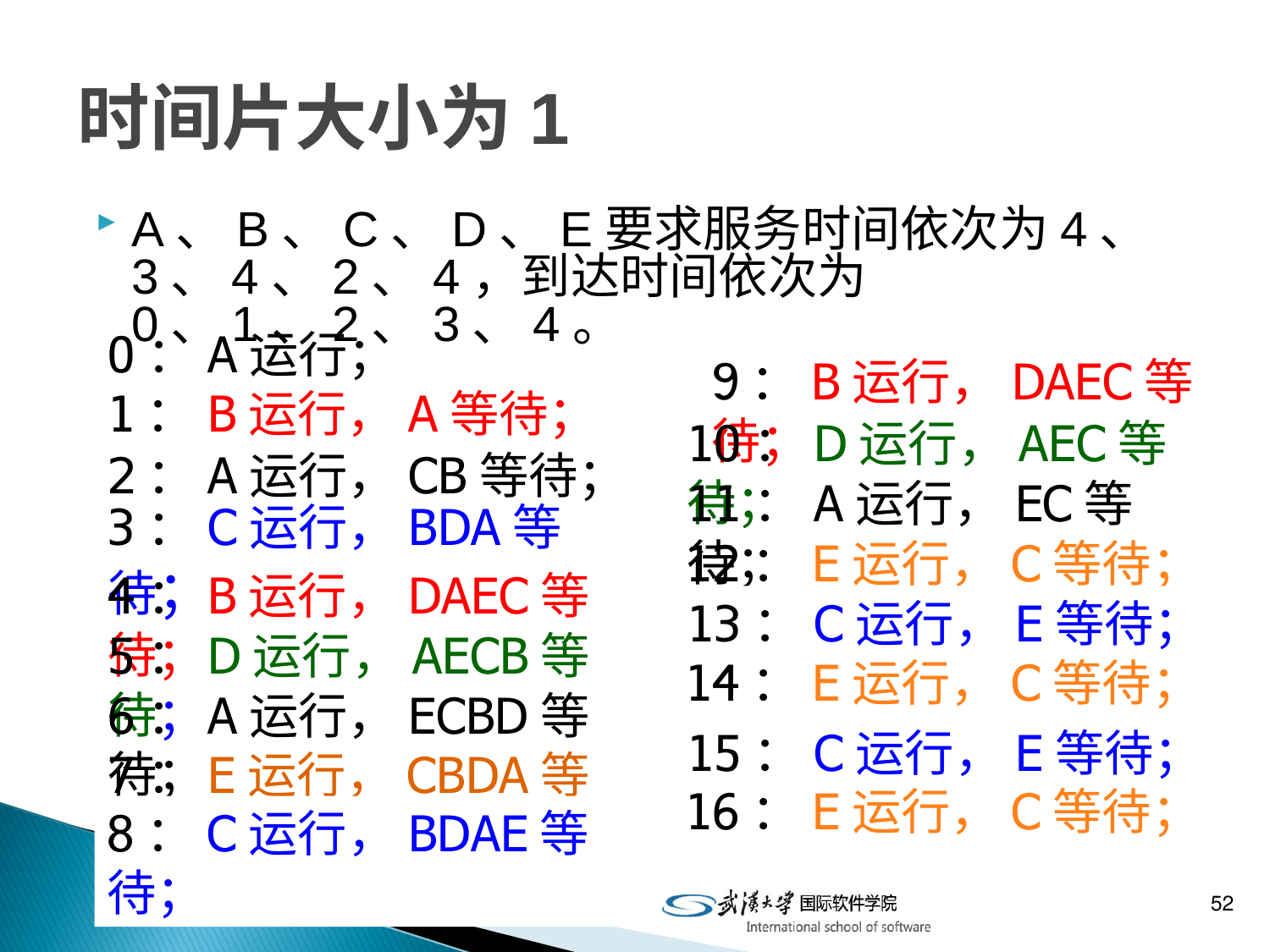

# 时间片大小为1
A、B、C、D、E要求服务时间依次为4、3、4、2、4，到达时间依次为0、1、2、3、4。
0：A运行；
9：B运行，DAEC等待；
1：B运行，A等待；
10：D运行，AEC等待；
2：A运行，CB等待；
11：A运行，EC等待；
3：C运行，BDA等待；
12：E运行，C等待；
4：B运行，DAEC等待；
13：C运行，E等待；
5：D运行，AECB等待；
14：E运行，C等待；
6：A运行，ECBD等待；
15：C运行，E等待；
7：E运行，CBDA等待；
16：E运行，C等待；
8：C运行，BDAE等待；